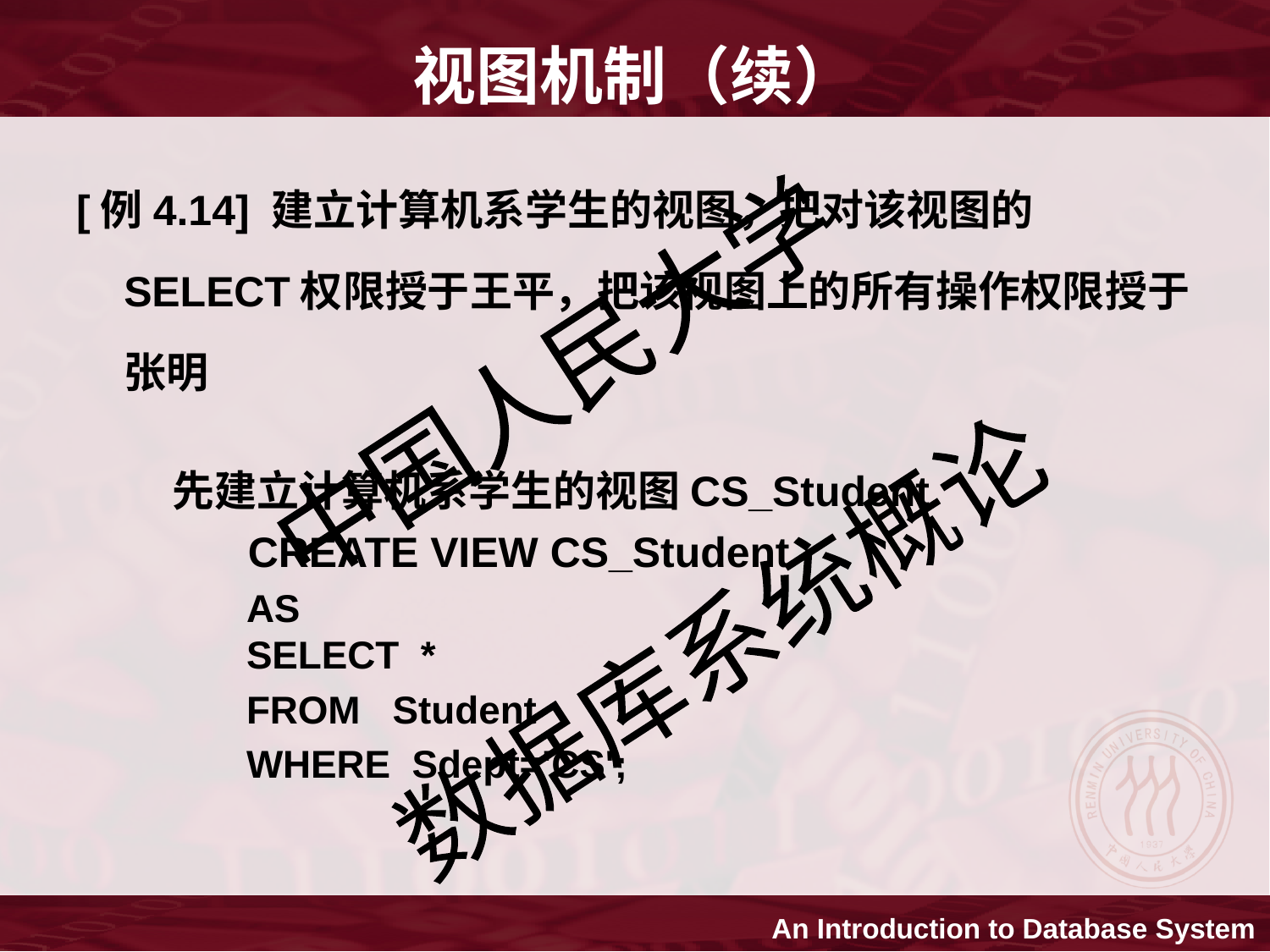

# 视图机制（续）
[例4.14] 建立计算机系学生的视图，把对该视图的SELECT权限授于王平，把该视图上的所有操作权限授于张明

         先建立计算机系学生的视图CS_Student
              CREATE VIEW CS_Student
    AS
    SELECT  *
    FROM   Student
    WHERE  Sdept='CS';